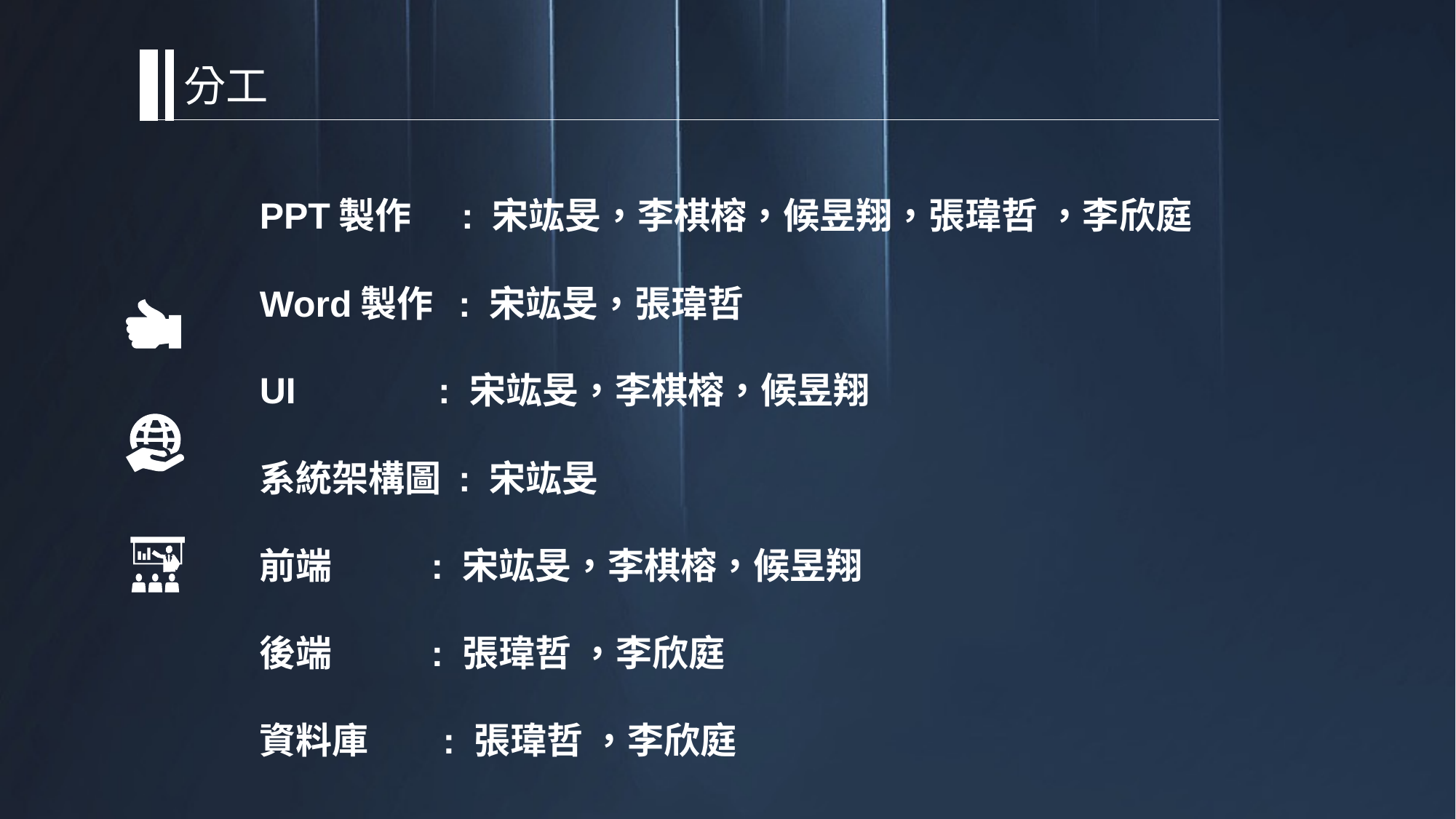

分工

PPT製作     : 宋竑旻，李棋榕，候昱翔，張瑋哲 ，李欣庭
Word製作  : 宋竑旻，張瑋哲
UI              : 宋竑旻，李棋榕，候昱翔
系統架構圖 : 宋竑旻
前端           : 宋竑旻，李棋榕，候昱翔
後端           : 張瑋哲 ，李欣庭
資料庫        : 張瑋哲 ，李欣庭